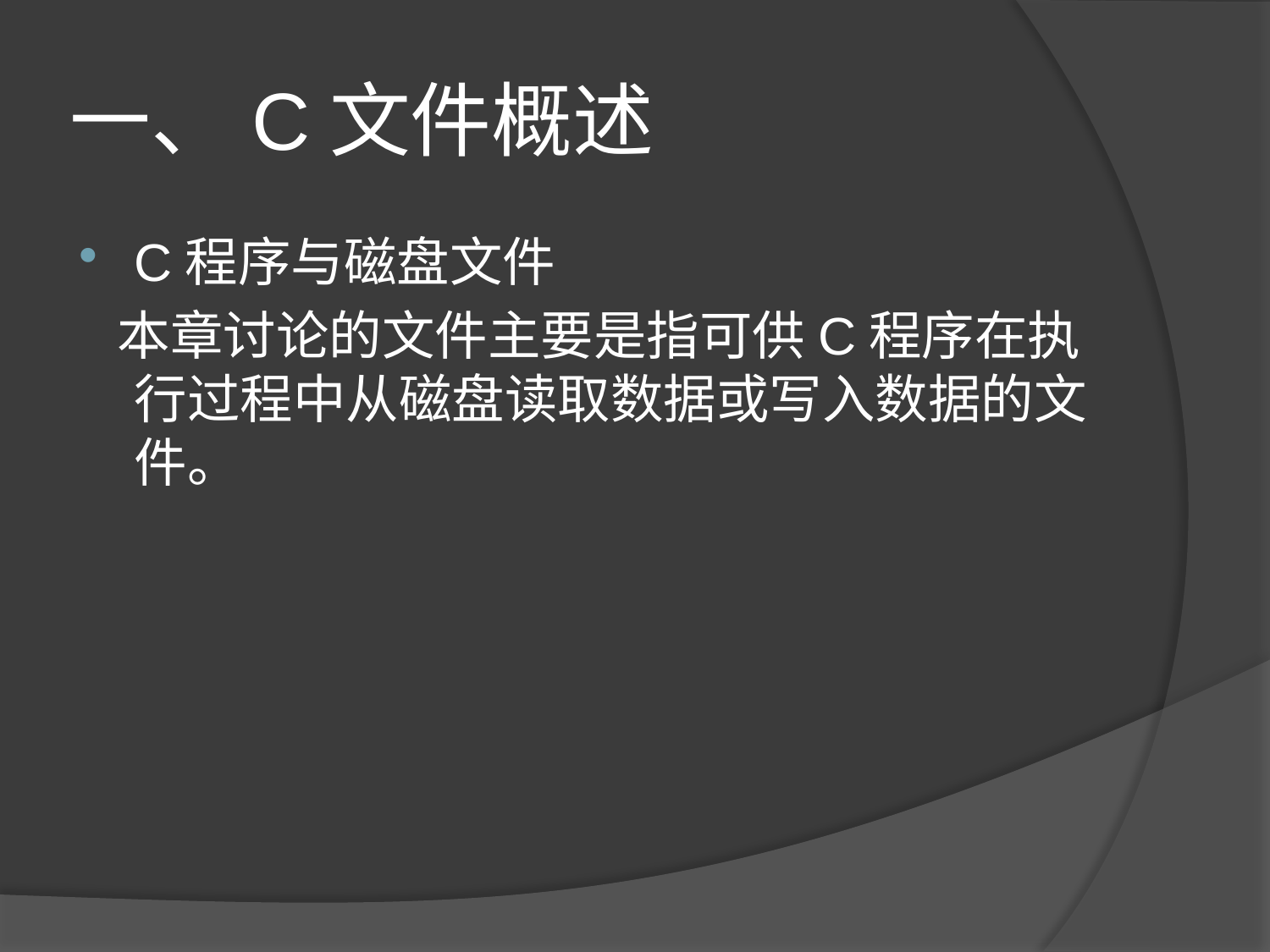

# 一、C文件概述
C程序与磁盘文件
  本章讨论的文件主要是指可供C程序在执行过程中从磁盘读取数据或写入数据的文件。